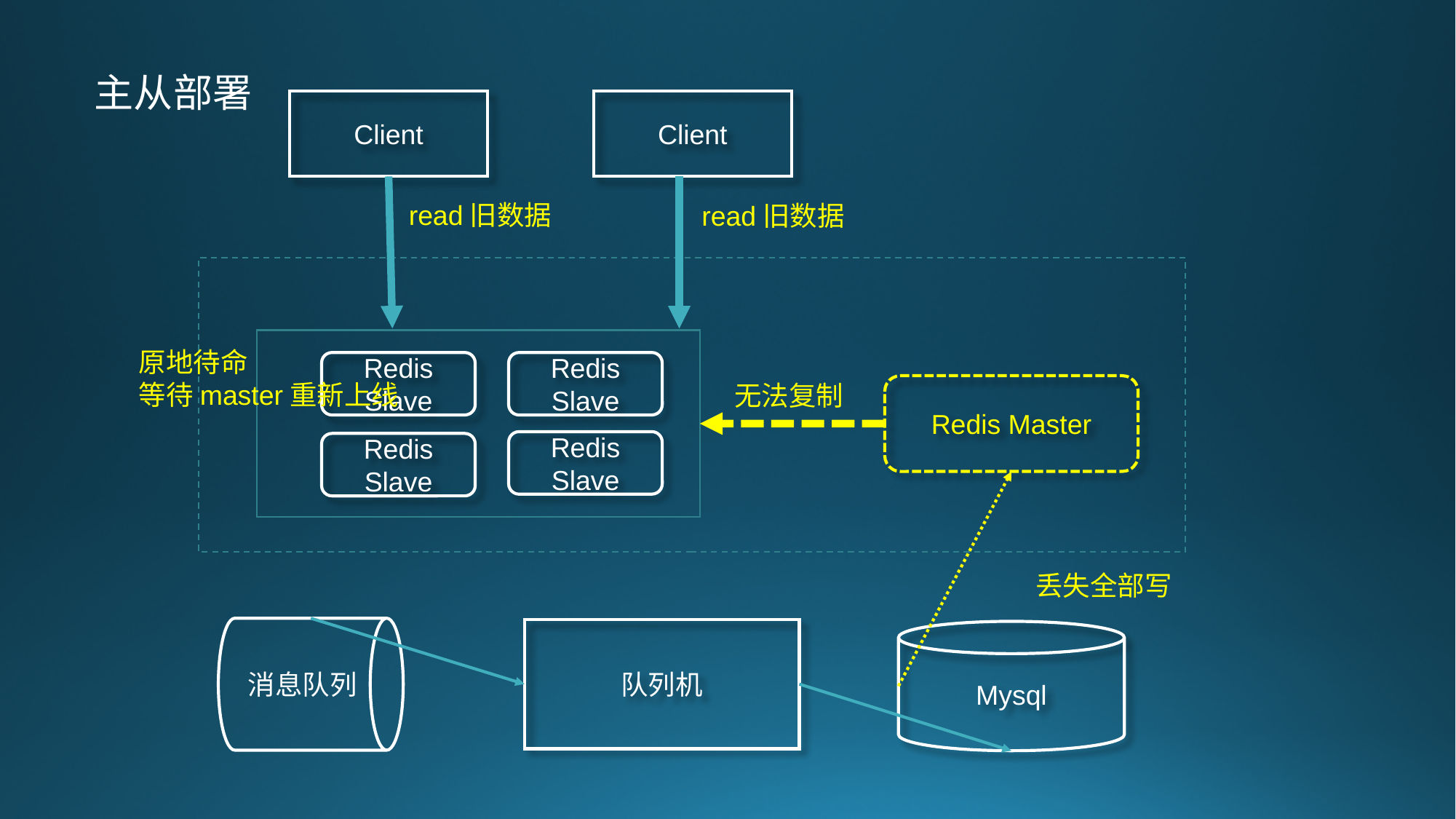

主从部署
Client
Client
read旧数据
read旧数据

原地待命
等待master重新上线
Redis Slave
Redis Slave
无法复制
Redis Master
Redis Slave
Redis Slave
丢失全部写
消息队列
队列机
Mysql